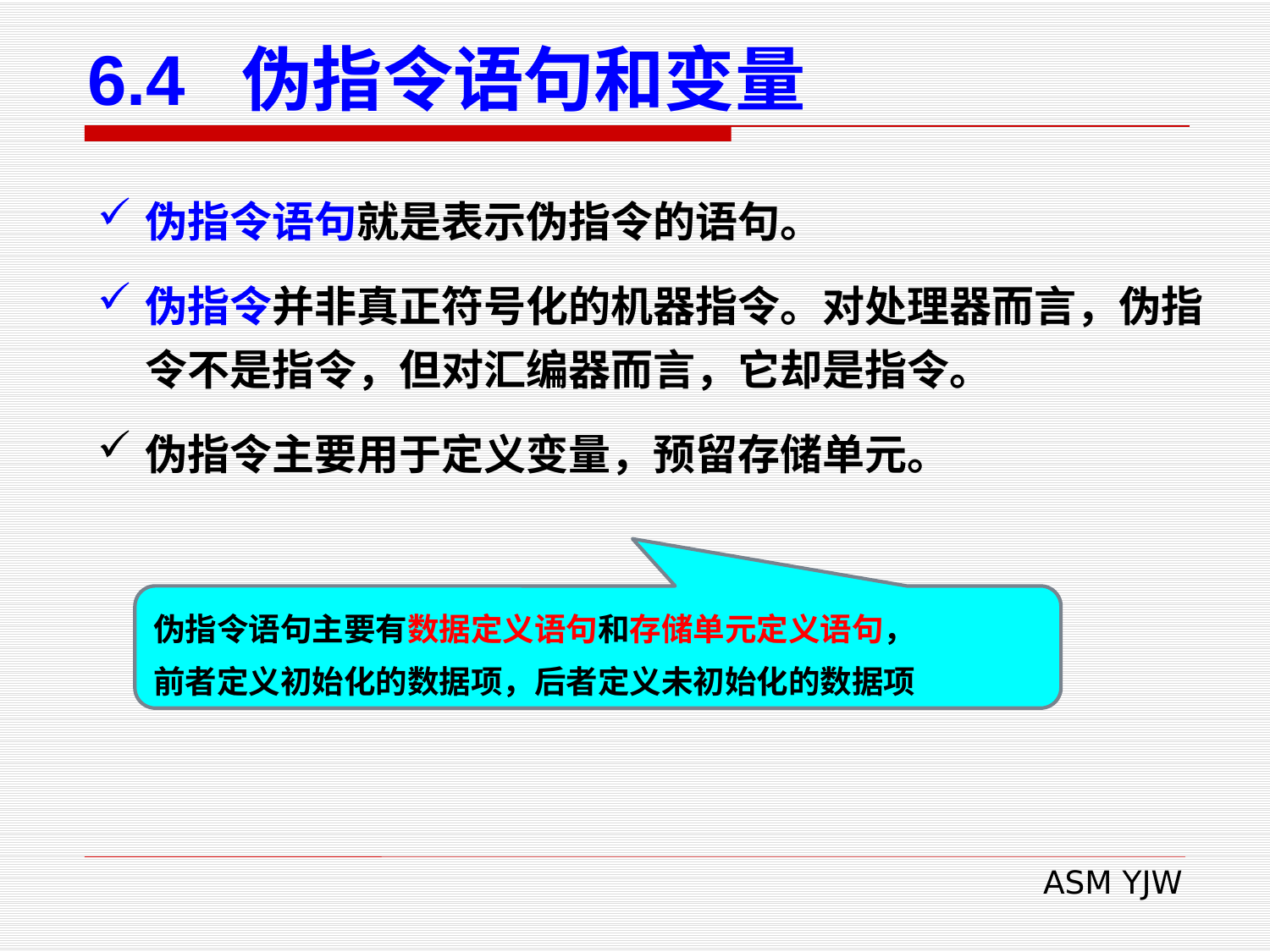

# 6.4  伪指令语句和变量
伪指令语句就是表示伪指令的语句。
伪指令并非真正符号化的机器指令。对处理器而言，伪指令不是指令，但对汇编器而言，它却是指令。
伪指令主要用于定义变量，预留存储单元。

伪指令语句主要有数据定义语句和存储单元定义语句，
前者定义初始化的数据项，后者定义未初始化的数据项